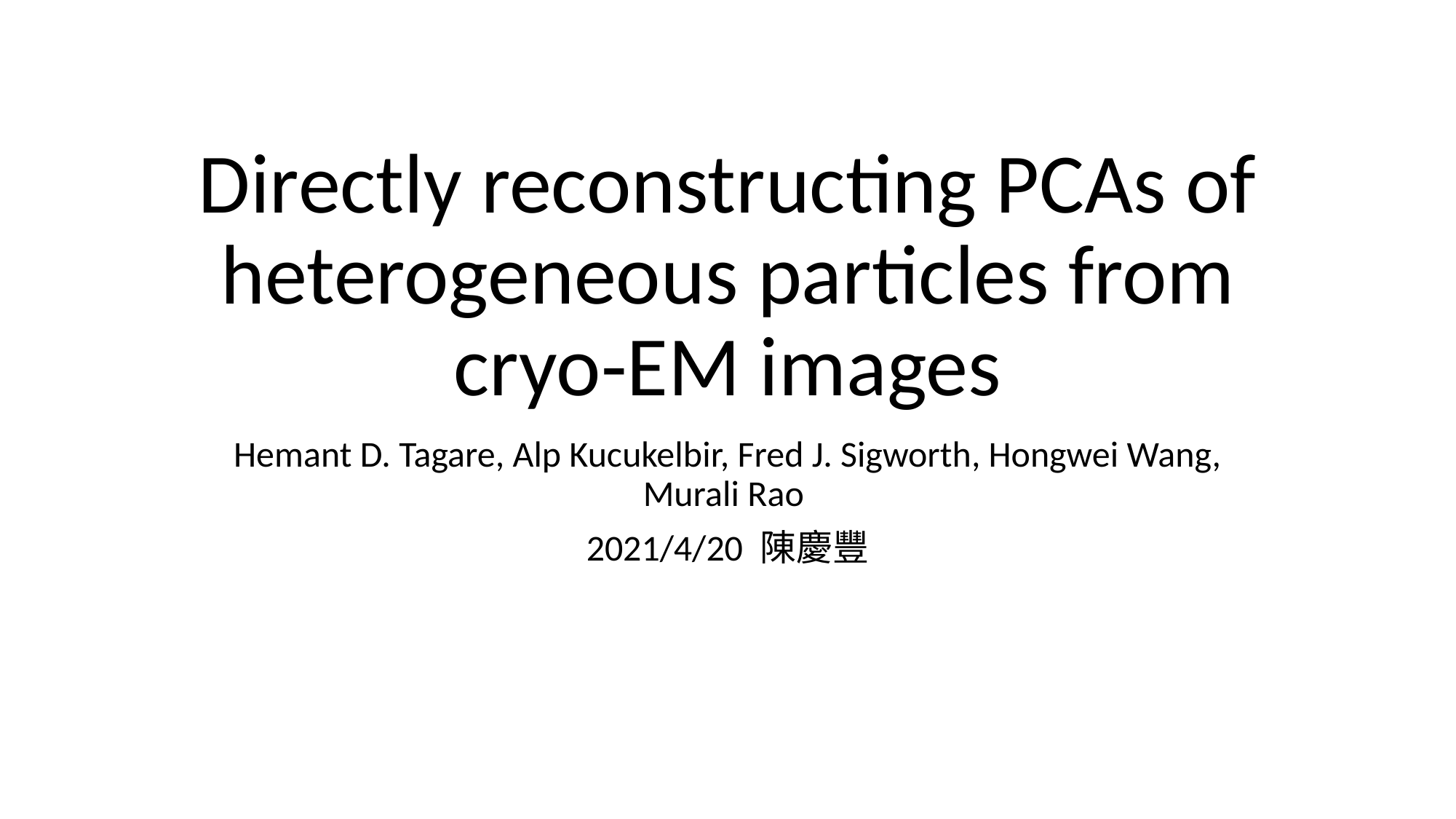

# Directly reconstructing PCAs of heterogeneous particles from cryo-EM images
Hemant D. Tagare, Alp Kucukelbir, Fred J. Sigworth, Hongwei Wang, Murali Rao
2021/4/20 陳慶豐